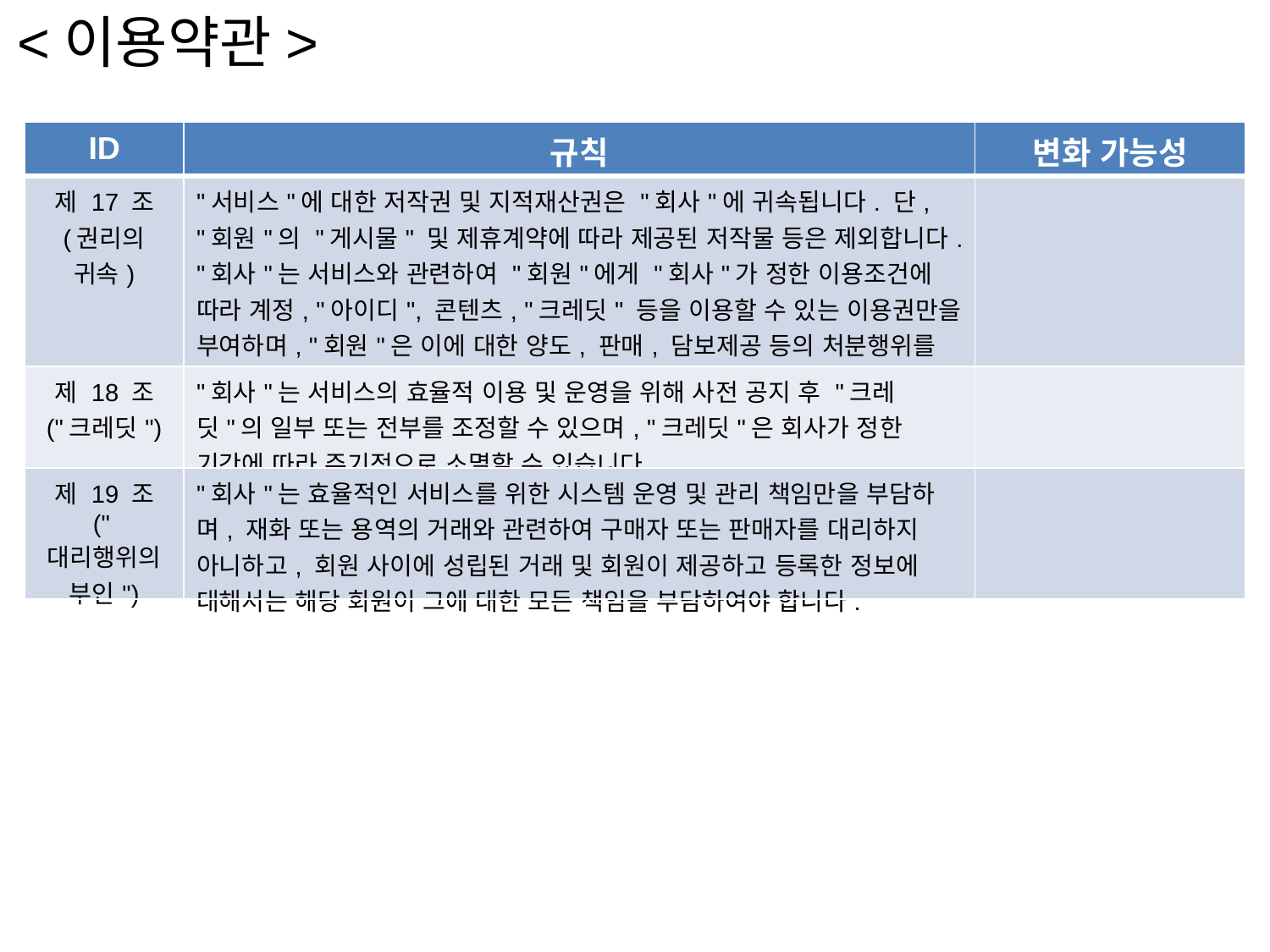

<이용약관>
| ID | 규칙 | 변화 가능성 |
| --- | --- | --- |
| 제 17 조 (권리의 귀속) | "서비스"에 대한 저작권 및 지적재산권은 "회사"에 귀속됩니다. 단, "회원"의 "게시물" 및 제휴계약에 따라 제공된 저작물 등은 제외합니다. "회사"는 서비스와 관련하여 "회원"에게 "회사"가 정한 이용조건에 따라 계정, "아이디", 콘텐츠, "크레딧" 등을 이용할 수 있는 이용권만을 부여하며, "회원"은 이에 대한 양도, 판매, 담보제공 등의 처분행위를 할 수 없습니다. |  |
| 제 18 조 ("크레딧") | "회사"는 서비스의 효율적 이용 및 운영을 위해 사전 공지 후 "크레딧"의 일부 또는 전부를 조정할 수 있으며, "크레딧"은 회사가 정한 기간에 따라 주기적으로 소멸할 수 있습니다. |  |
| 제 19 조 ("대리행위의 부인") | "회사"는 효율적인 서비스를 위한 시스템 운영 및 관리 책임만을 부담하며, 재화 또는 용역의 거래와 관련하여 구매자 또는 판매자를 대리하지 아니하고, 회원 사이에 성립된 거래 및 회원이 제공하고 등록한 정보에 대해서는 해당 회원이 그에 대한 모든 책임을 부담하여야 합니다. |  |